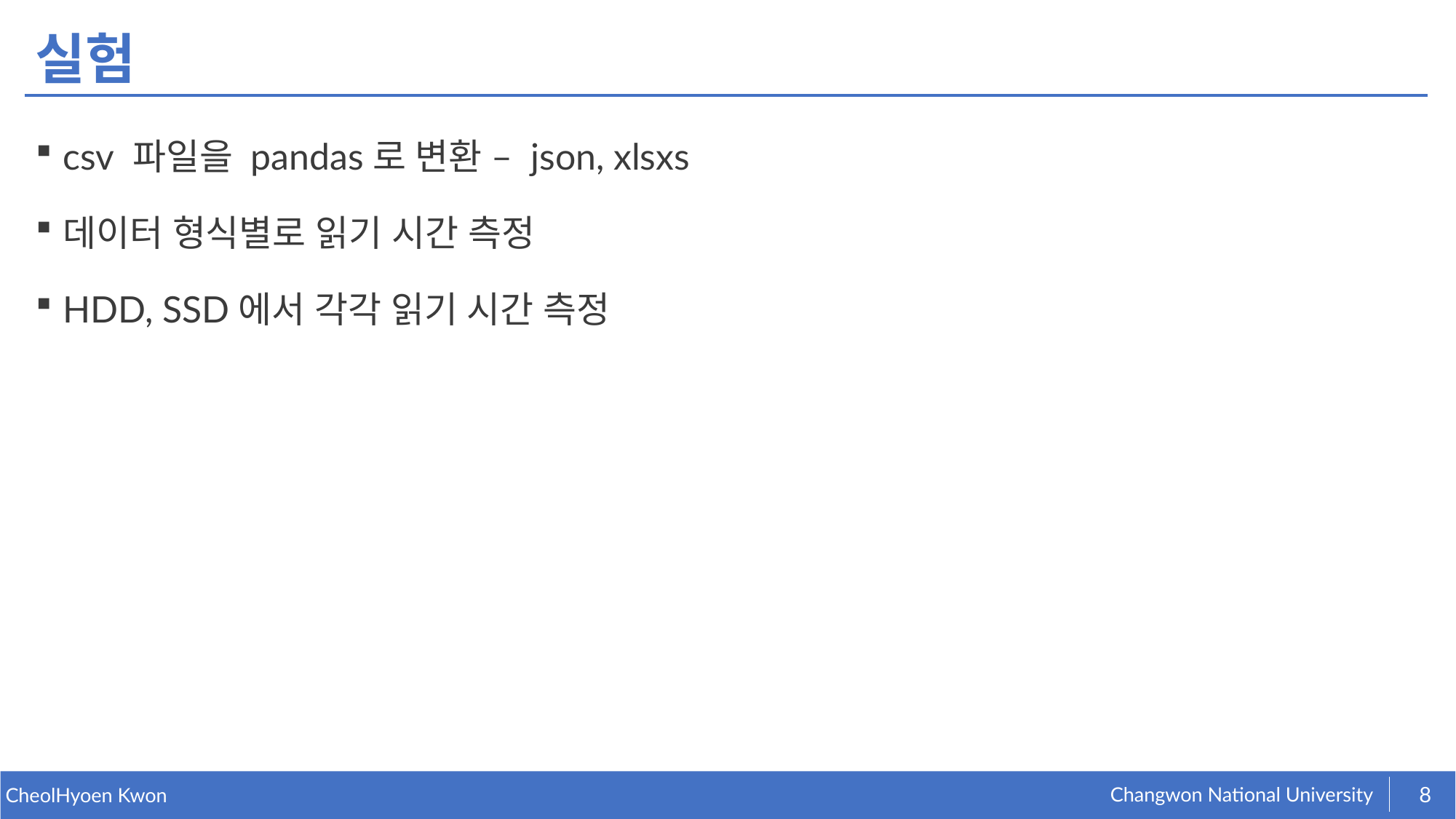

# 실험
csv 파일을 pandas로 변환 – json, xlsxs
데이터 형식별로 읽기 시간 측정
HDD, SSD에서 각각 읽기 시간 측정

8